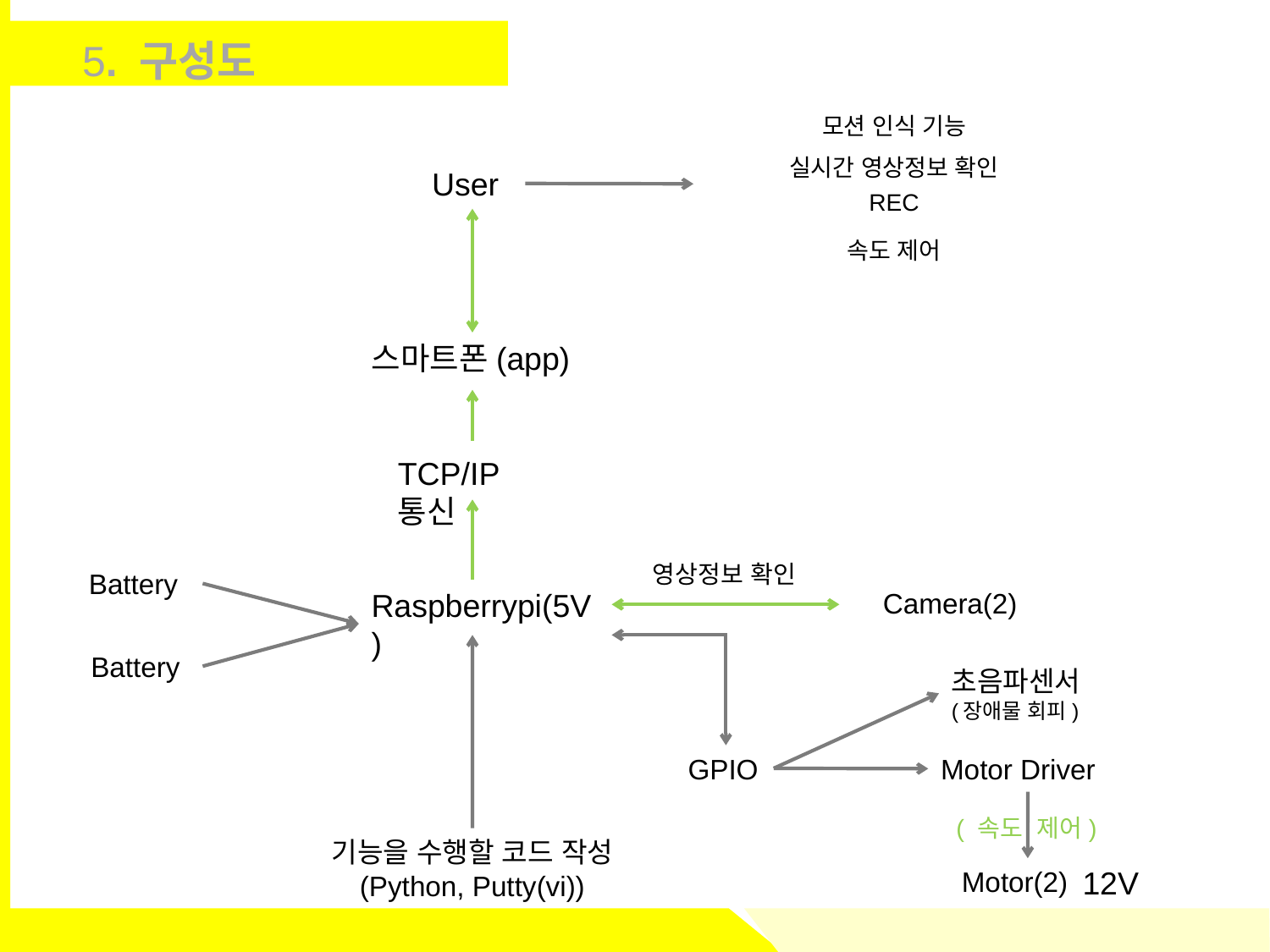

5. 구성도
| 모션 인식 기능 |
| --- |
| 실시간 영상정보 확인 |
| REC |
| 속도 제어 |
User
스마트폰(app)
TCP/IP통신
영상정보 확인
Battery
Camera(2)
Raspberrypi(5V)
Battery
초음파센서(장애물 회피)
GPIO
Motor Driver
  ( 속도  제어)
기능을 수행할 코드 작성
(Python, Putty(vi))
12V
Motor(2)